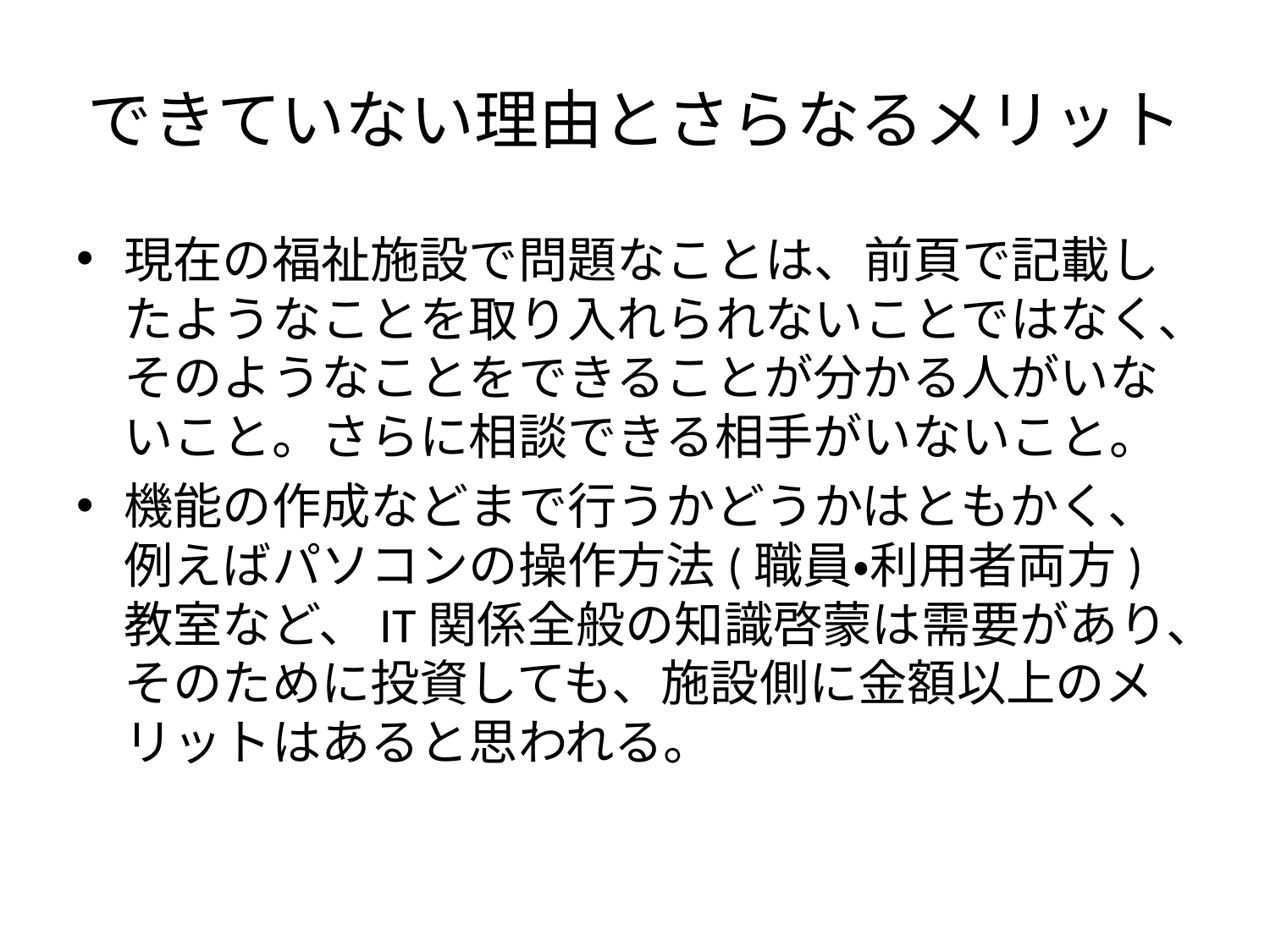

# できていない理由とさらなるメリット
現在の福祉施設で問題なことは、前頁で記載したようなことを取り入れられないことではなく、そのようなことをできることが分かる人がいないこと。さらに相談できる相手がいないこと。
機能の作成などまで行うかどうかはともかく、例えばパソコンの操作方法(職員・利用者両方)教室など、IT関係全般の知識啓蒙は需要があり、そのために投資しても、施設側に金額以上のメリットはあると思われる。